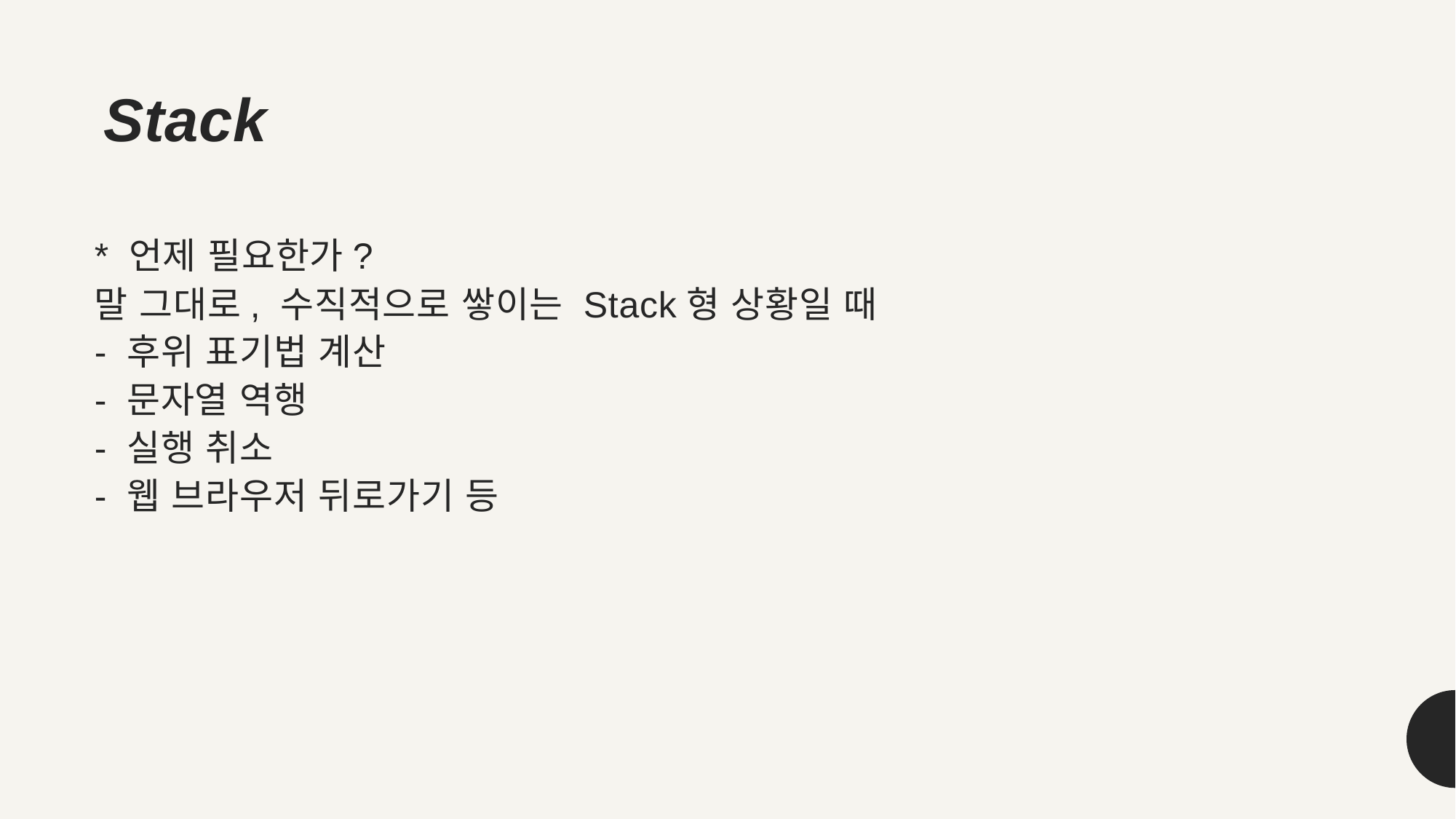

Stack
# * 언제 필요한가? 말 그대로, 수직적으로 쌓이는 Stack형 상황일 때 - 후위 표기법 계산 - 문자열 역행 - 실행 취소 - 웹 브라우저 뒤로가기 등